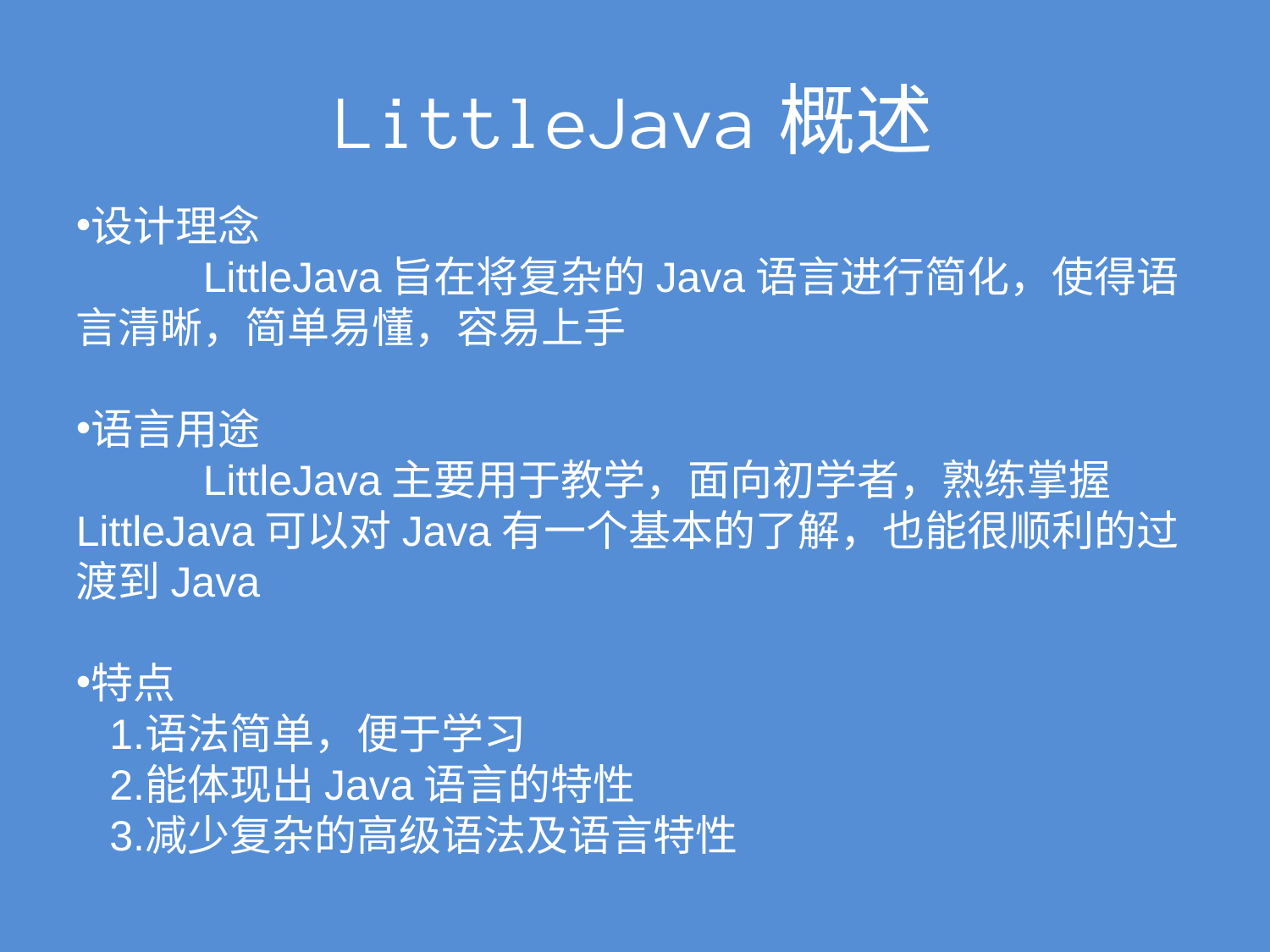

LittleJava概述
设计理念
	LittleJava旨在将复杂的Java语言进行简化，使得语言清晰，简单易懂，容易上手

语言用途
	LittleJava主要用于教学，面向初学者，熟练掌握LittleJava可以对Java有一个基本的了解，也能很顺利的过渡到Java

特点
语法简单，便于学习
能体现出Java语言的特性
减少复杂的高级语法及语言特性